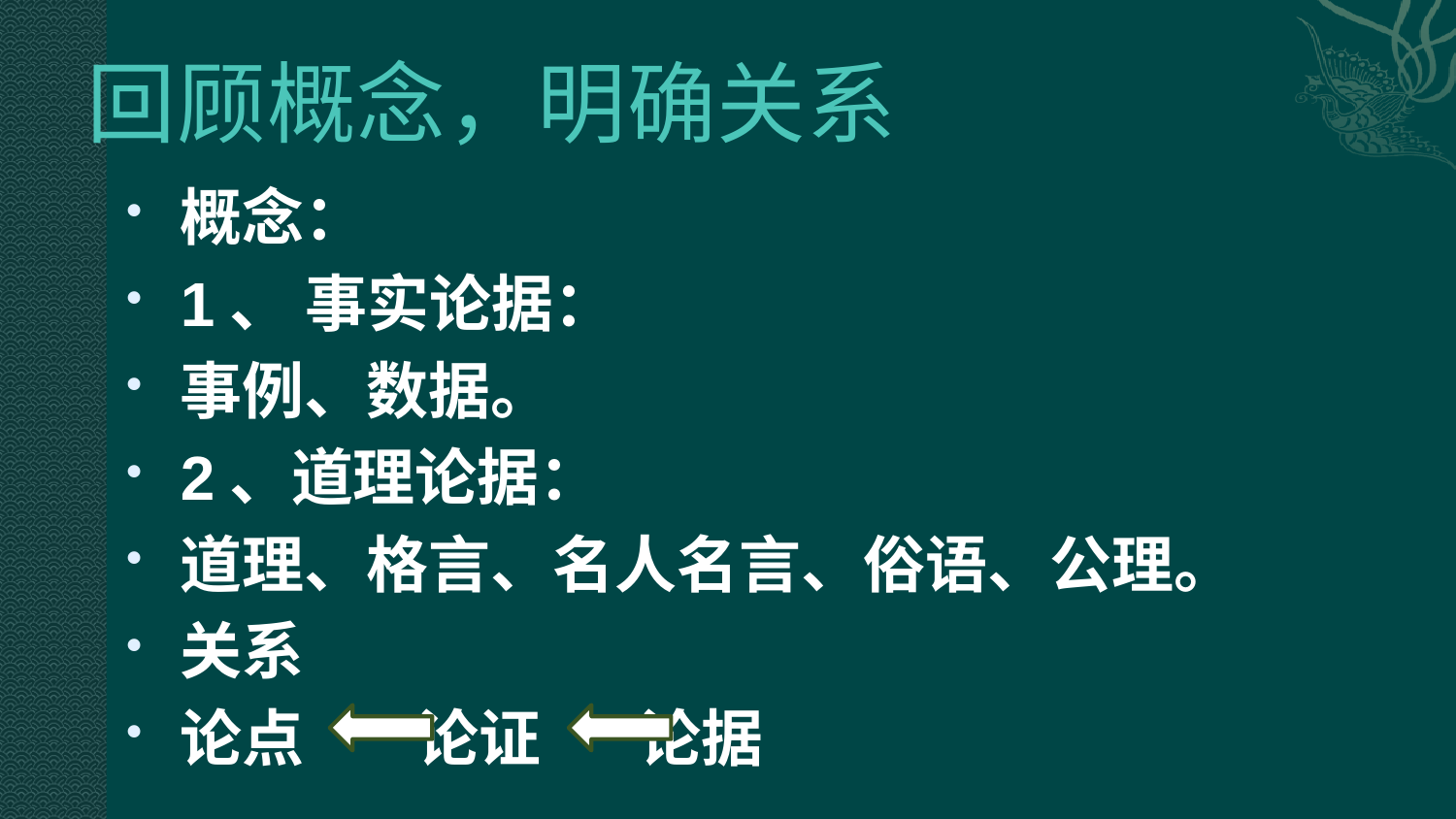

# 回顾概念，明确关系
概念：
1、 事实论据：
事例、数据。
2、道理论据：
道理、格言、名人名言、俗语、公理。
关系
论点        论证       论据